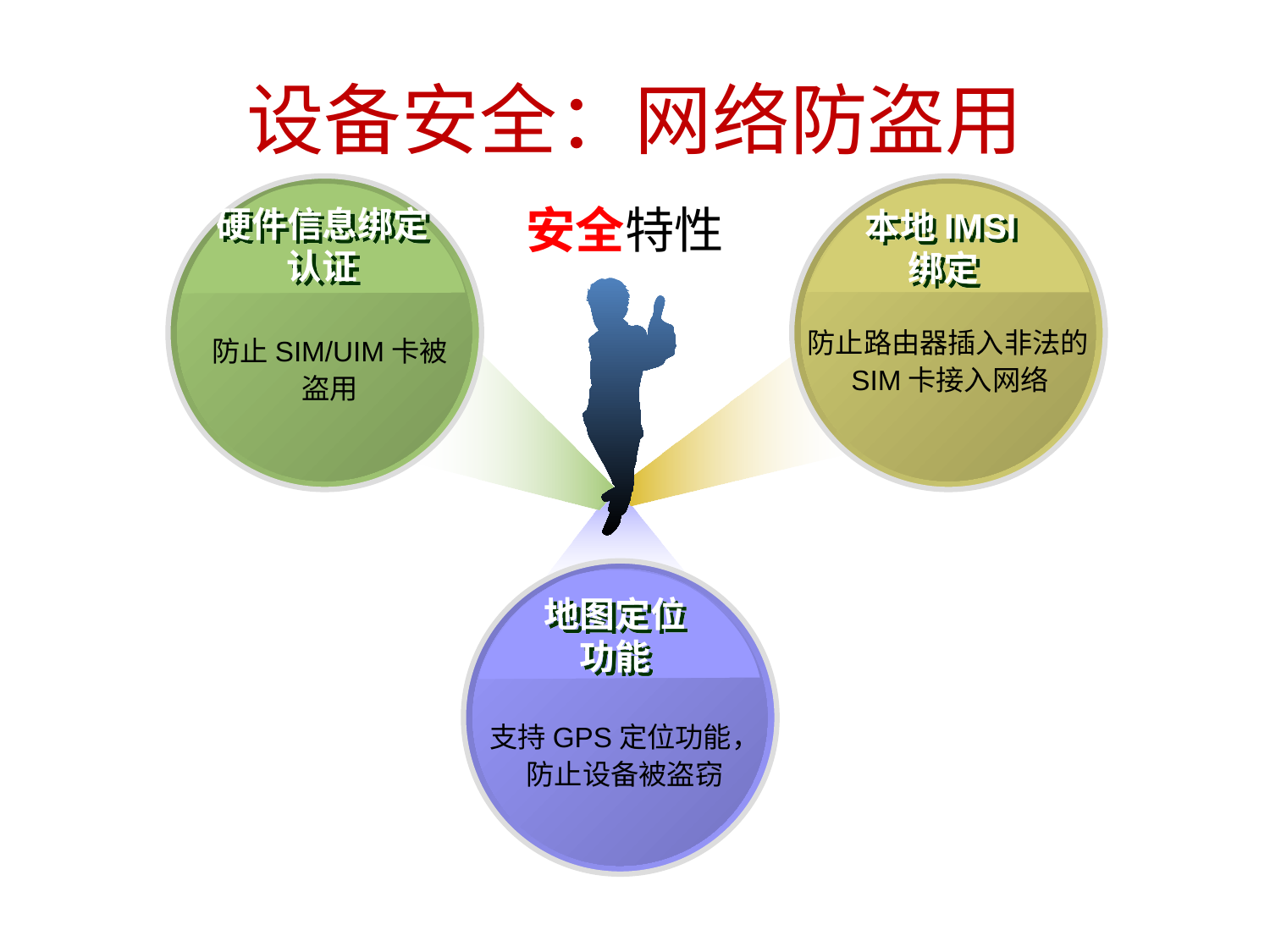

# 设备安全：网络防盗用

安全特性
硬件信息绑定认证
本地IMSI绑定

防止路由器插入非法的SIM卡接入网络
防止SIM/UIM卡被盗用

地图定位功能
支持GPS定位功能，防止设备被盗窃